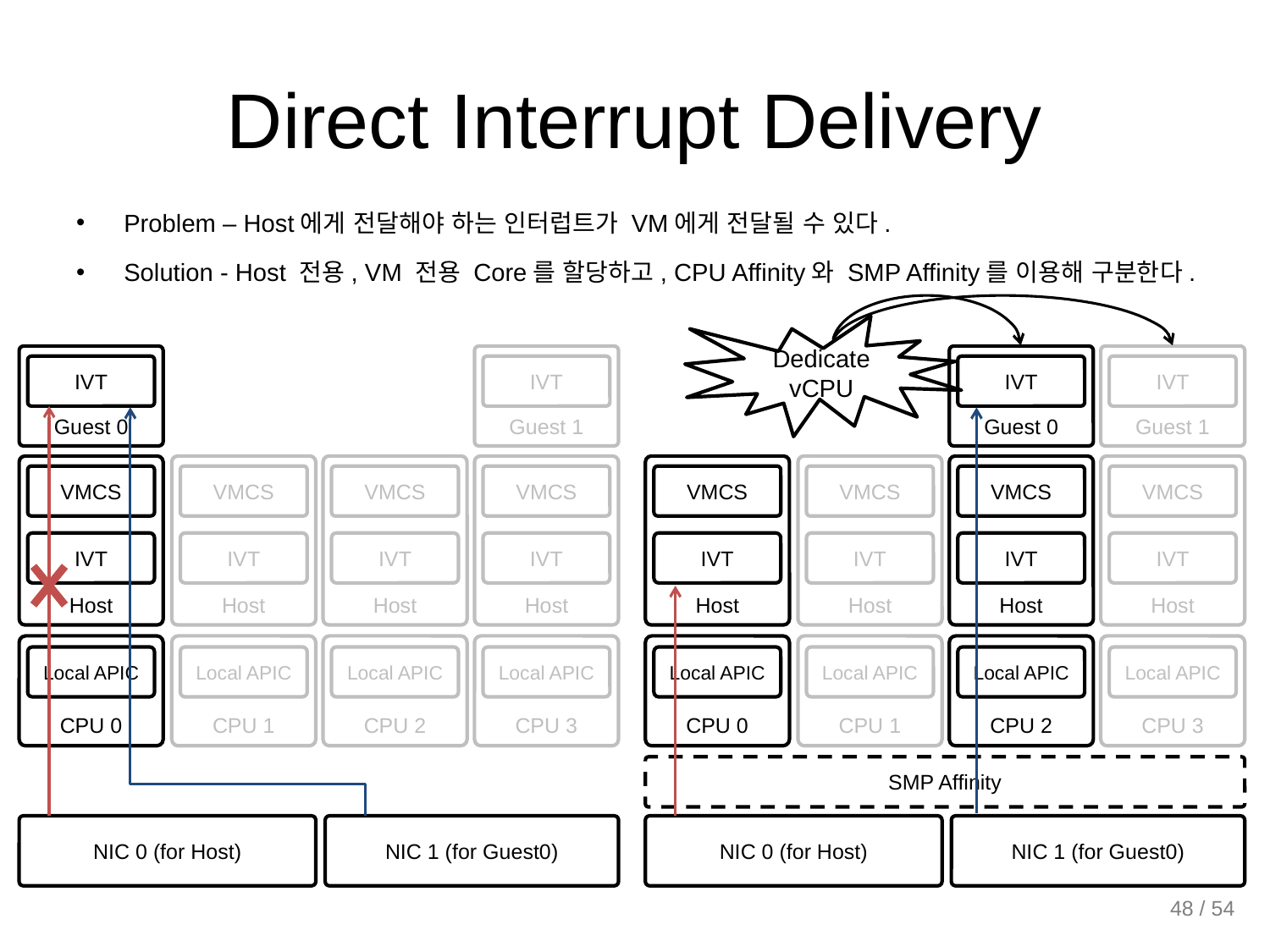

# Direct Interrupt Delivery
Problem – Host에게 전달해야 하는 인터럽트가 VM에게 전달될 수 있다.
Solution - Host 전용, VM 전용 Core를 할당하고, CPU Affinity와 SMP Affinity를 이용해 구분한다.

Dedicate vCPU
Guest 0
Guest 1
Guest 0
Guest 1
IVT
IVT
IVT
IVT

Host
Host
Host
Host
Host
Host
Host
Host
VMCS
VMCS
VMCS
VMCS
VMCS
VMCS
VMCS
VMCS
IVT
IVT
IVT
IVT
IVT
IVT
IVT
IVT
CPU 0
CPU 1
CPU 2
CPU 3
CPU 0
CPU 1
CPU 2
CPU 3
Local APIC
Local APIC
Local APIC
Local APIC
Local APIC
Local APIC
Local APIC
Local APIC
SMP Affinity
NIC 0 (for Host)
NIC 1 (for Guest0)
NIC 0 (for Host)
NIC 1 (for Guest0)
48